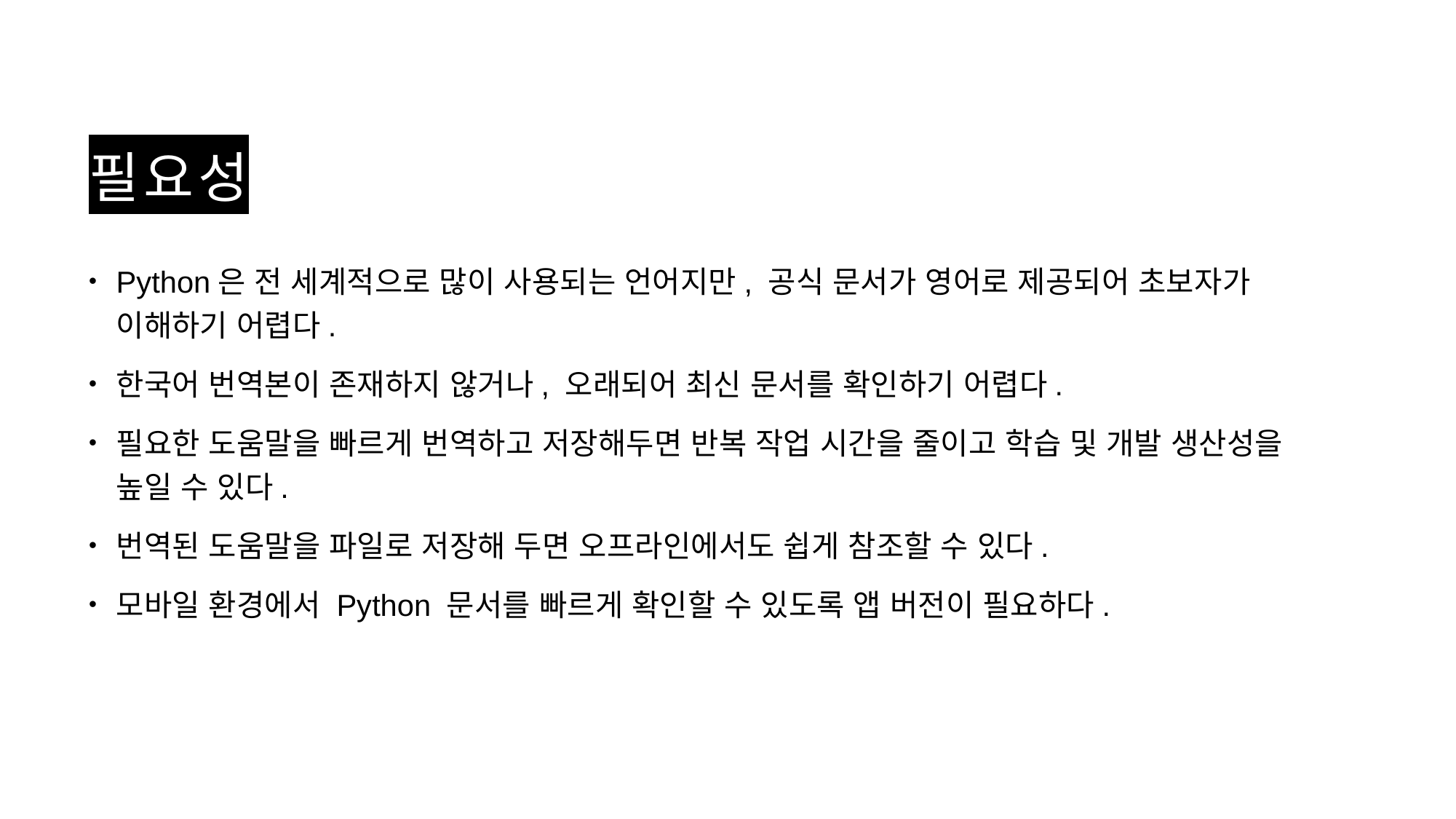

# 필요성
Python은 전 세계적으로 많이 사용되는 언어지만, 공식 문서가 영어로 제공되어 초보자가 이해하기 어렵다.
한국어 번역본이 존재하지 않거나, 오래되어 최신 문서를 확인하기 어렵다.
필요한 도움말을 빠르게 번역하고 저장해두면 반복 작업 시간을 줄이고 학습 및 개발 생산성을 높일 수 있다.
번역된 도움말을 파일로 저장해 두면 오프라인에서도 쉽게 참조할 수 있다.
모바일 환경에서 Python 문서를 빠르게 확인할 수 있도록 앱 버전이 필요하다.